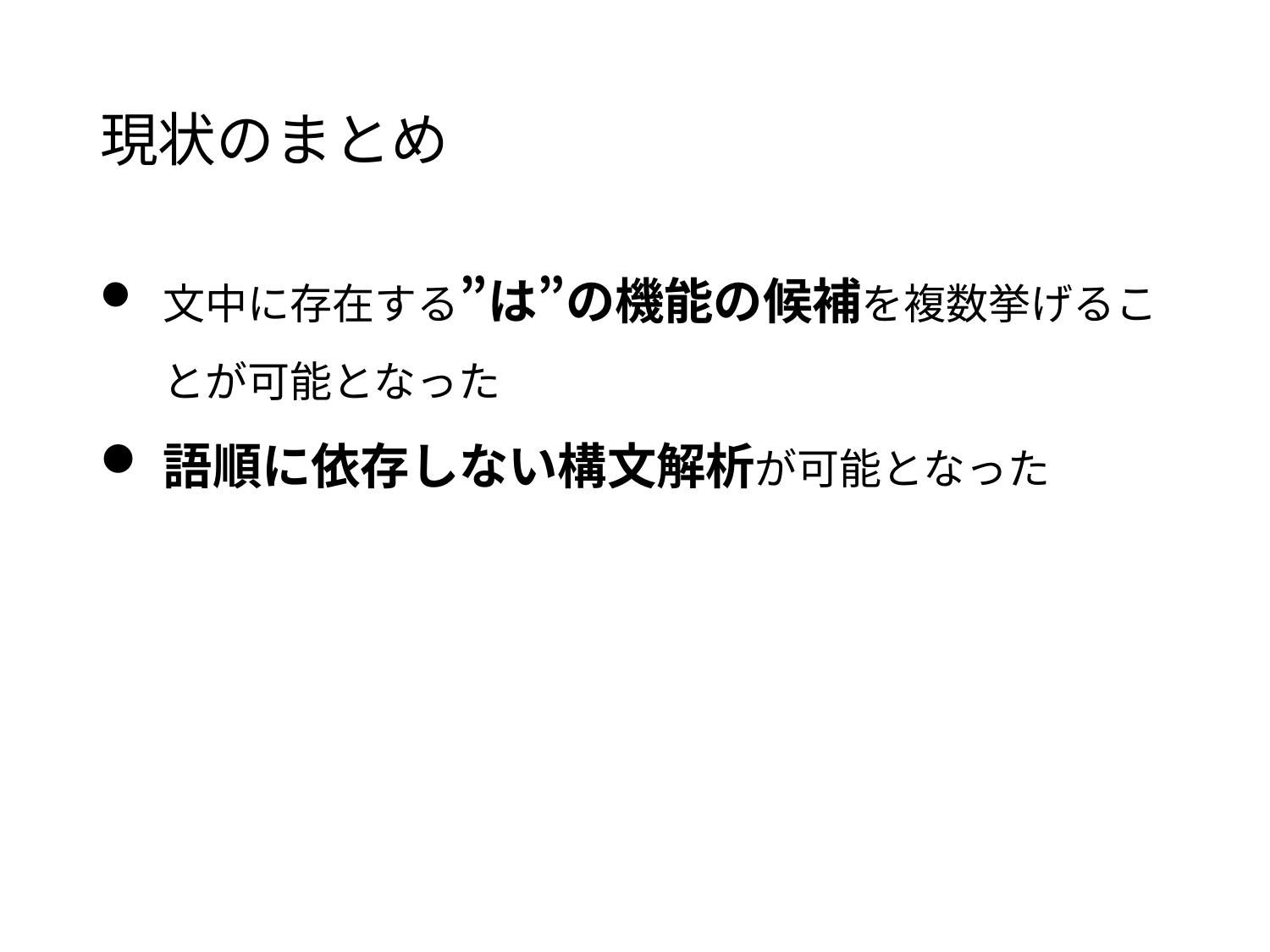

# 現状のまとめ
文中に存在する”は”の機能の候補を複数挙げることが可能となった
語順に依存しない構文解析が可能となった